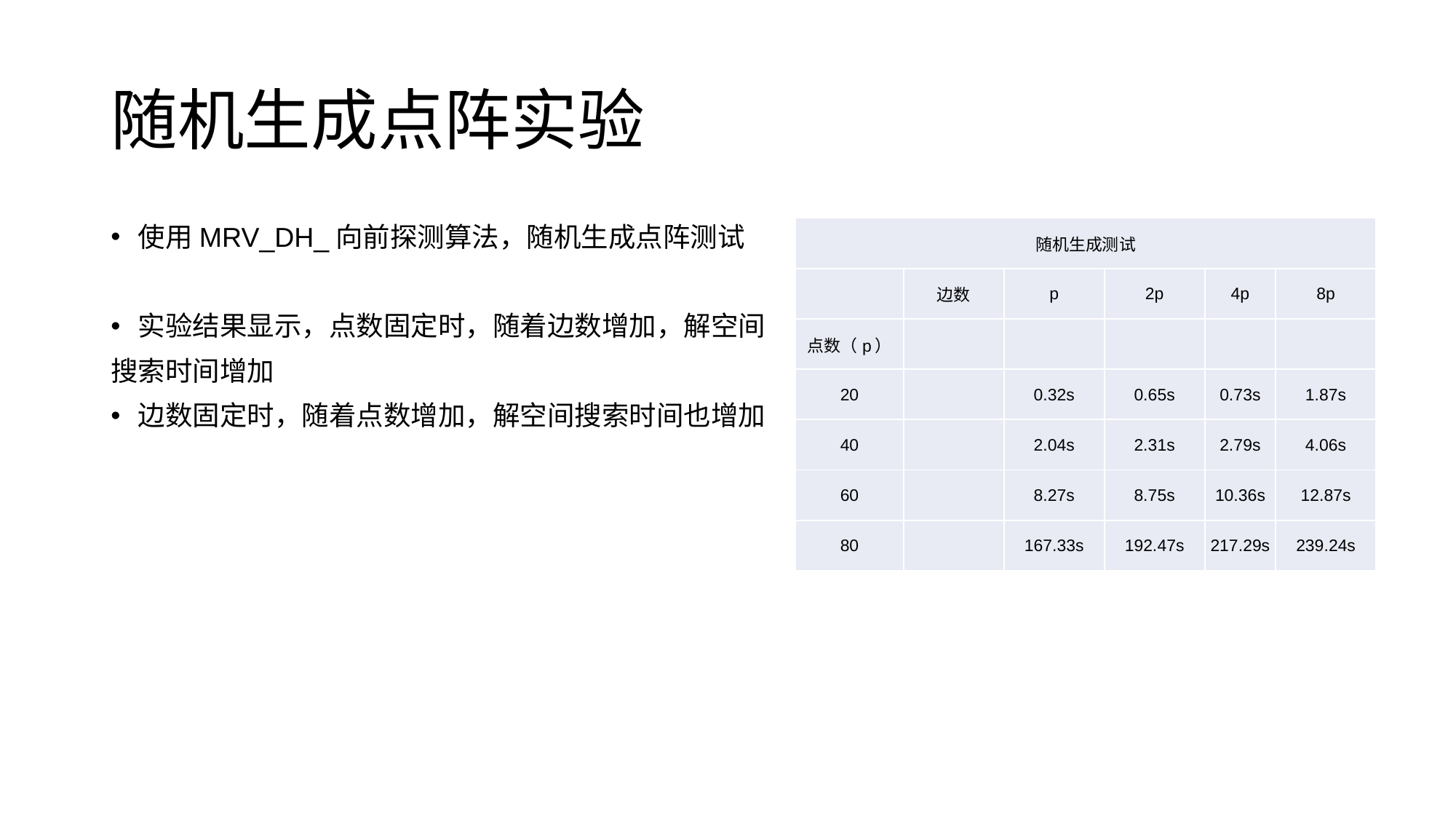

# 随机生成点阵实验
使用MRV_DH_向前探测算法，随机生成点阵测试

实验结果显示，点数固定时，随着边数增加，解空间
搜索时间增加
边数固定时，随着点数增加，解空间搜索时间也增加
| 随机生成测试 |  |  |  |  |  |
| --- | --- | --- | --- | --- | --- |
|  | 边数 | p | 2p | 4p | 8p |
| 点数（p） |  |  |  |  |  |
| 20 |  | 0.32s | 0.65s | 0.73s | 1.87s |
| 40 |  | 2.04s | 2.31s | 2.79s | 4.06s |
| 60 |  | 8.27s | 8.75s | 10.36s | 12.87s |
| 80 |  | 167.33s | 192.47s | 217.29s | 239.24s |